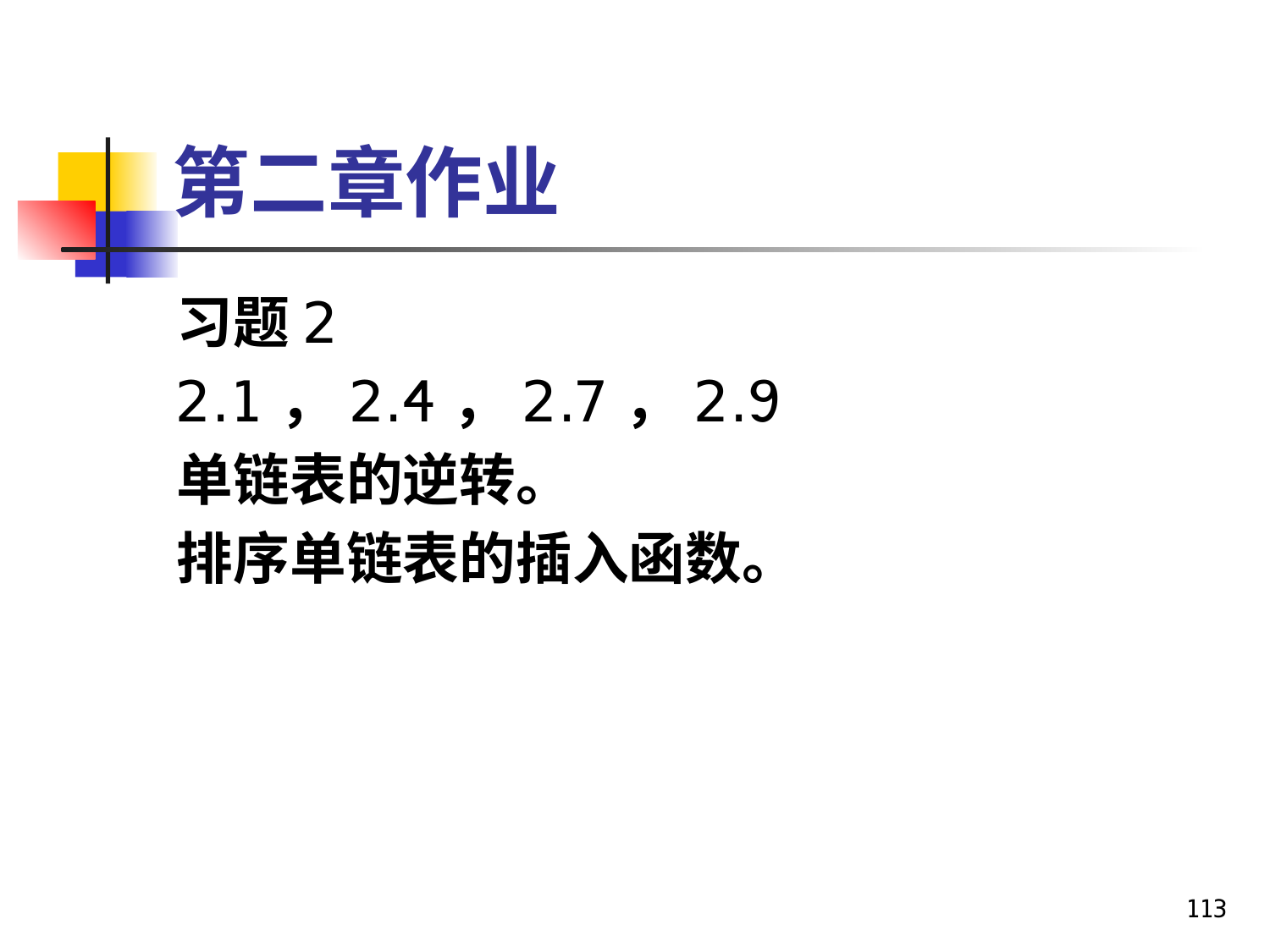

# 第二章作业
习题2
2.1，2.4，2.7，2.9
单链表的逆转。
排序单链表的插入函数。
113